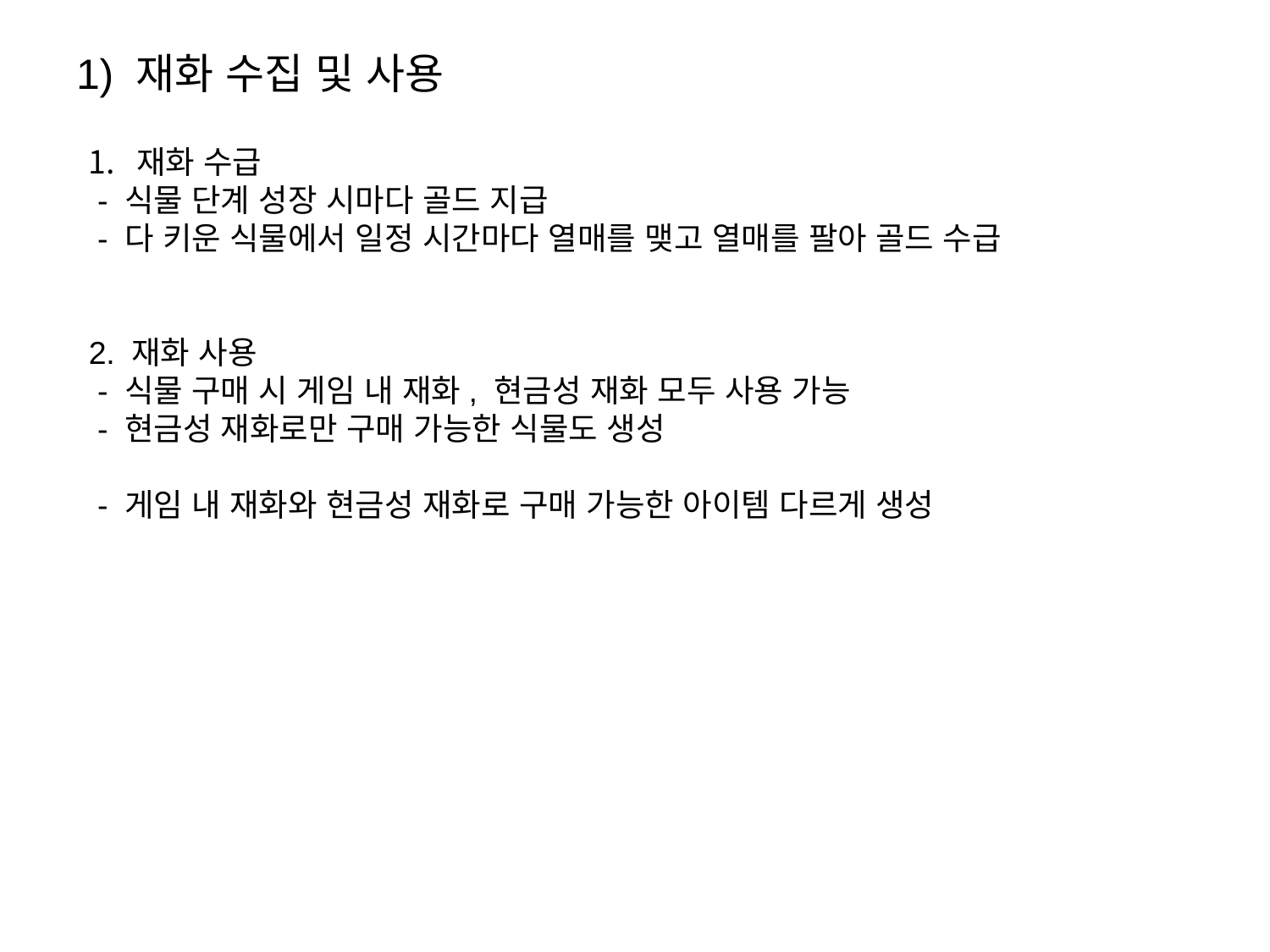

# 1) 재화 수집 및 사용
재화 수급
 - 식물 단계 성장 시마다 골드 지급
 - 다 키운 식물에서 일정 시간마다 열매를 맺고 열매를 팔아 골드 수급

2. 재화 사용
 - 식물 구매 시 게임 내 재화, 현금성 재화 모두 사용 가능
 - 현금성 재화로만 구매 가능한 식물도 생성

 - 게임 내 재화와 현금성 재화로 구매 가능한 아이템 다르게 생성